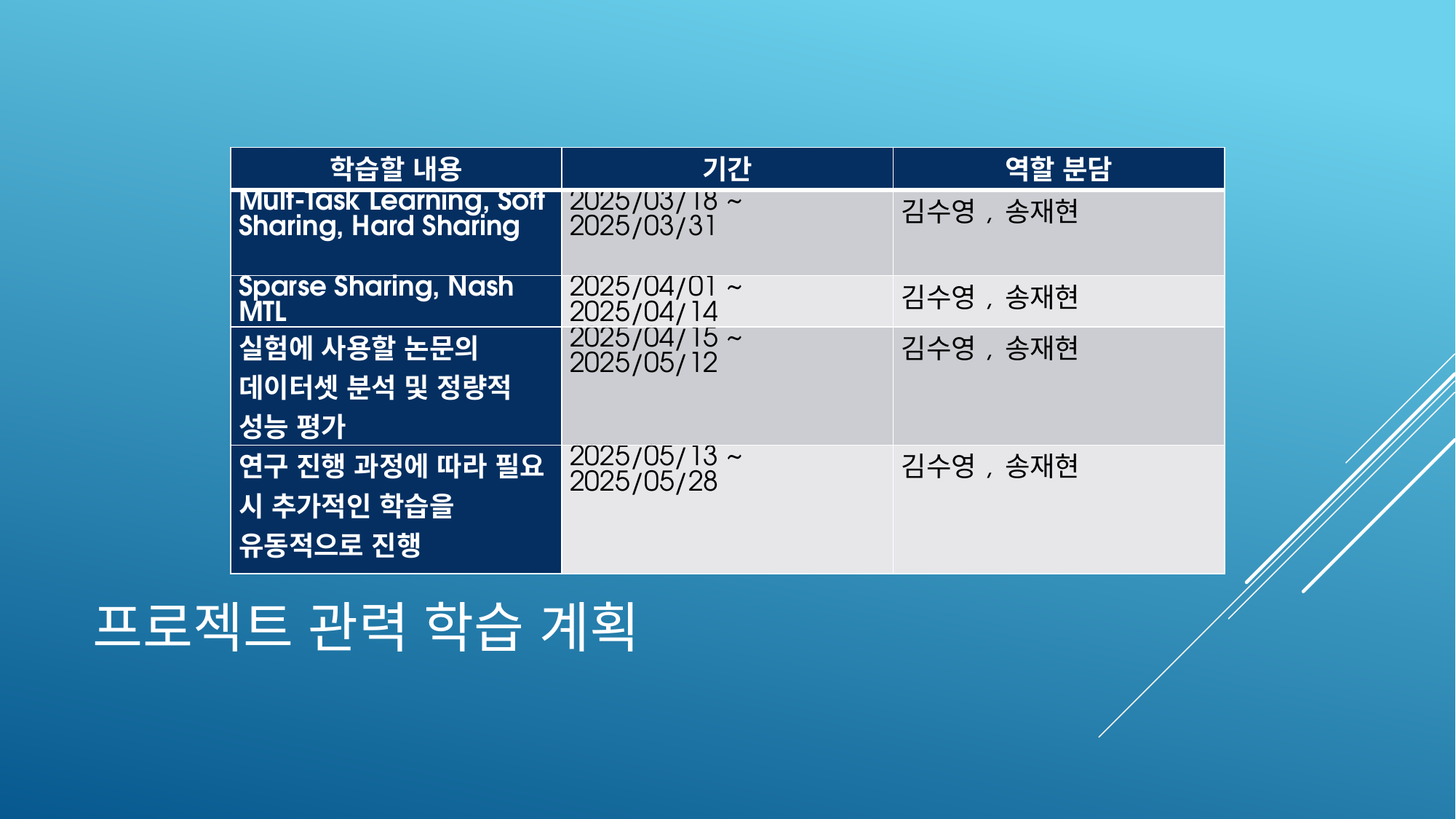

| 학습할 내용 | 기간 | 역할 분담 |
| --- | --- | --- |
| Mult-Task Learning, Soft Sharing, Hard Sharing | 2025/03/18 ~ 2025/03/31 | 김수영, 송재현 |
| Sparse Sharing, Nash MTL | 2025/04/01 ~ 2025/04/14 | 김수영, 송재현 |
| 실험에 사용할 논문의 데이터셋 분석 및 정량적 성능 평가 | 2025/04/15 ~ 2025/05/12 | 김수영, 송재현 |
| 연구 진행 과정에 따라 필요 시 추가적인 학습을 유동적으로 진행 | 2025/05/13 ~ 2025/05/28 | 김수영, 송재현 |
# 프로젝트 관력 학습 계획